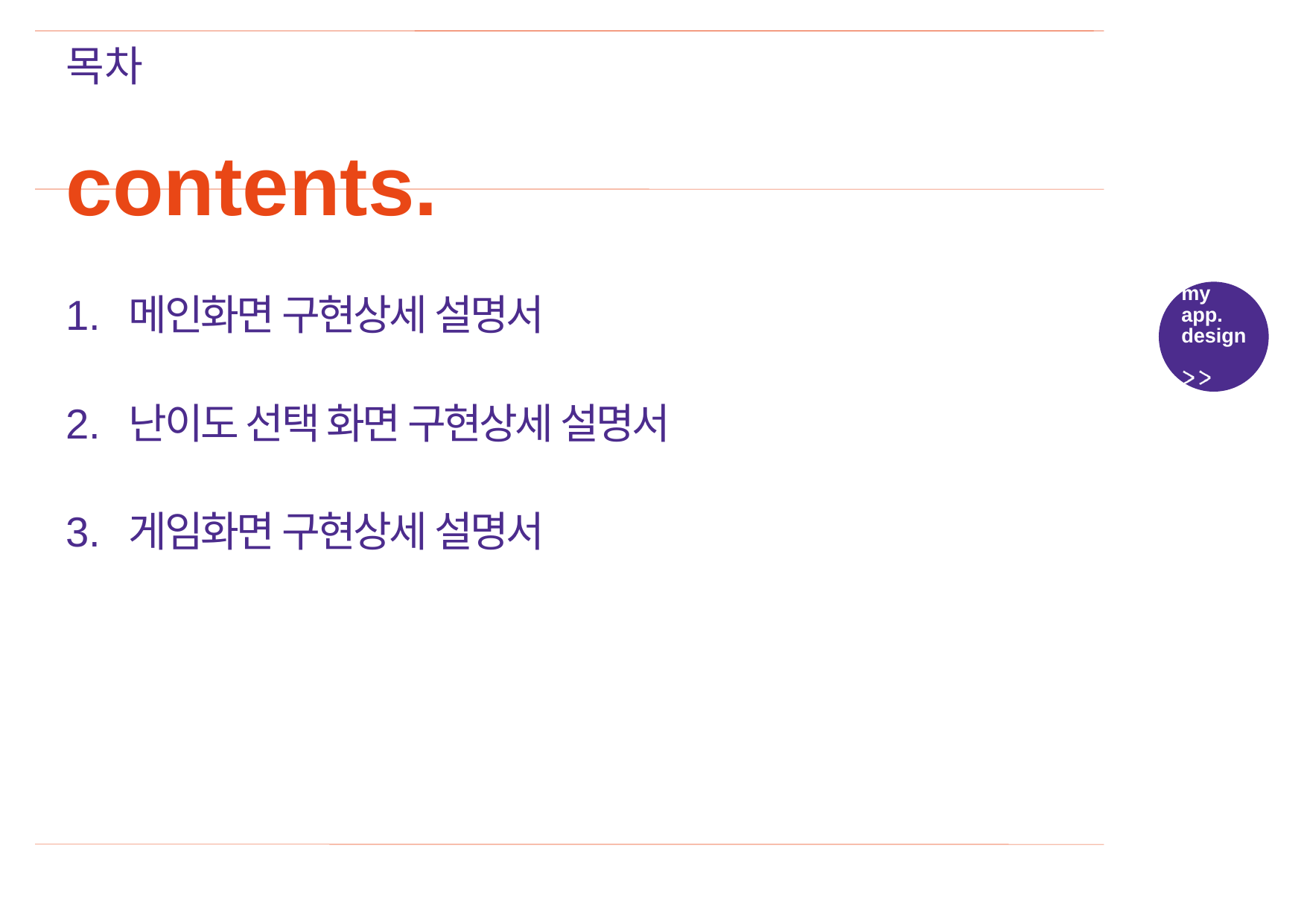

목차
contents.

메인화면 구현상세 설명서

난이도 선택 화면 구현상세 설명서

게임화면 구현상세 설명서
my
app.
design